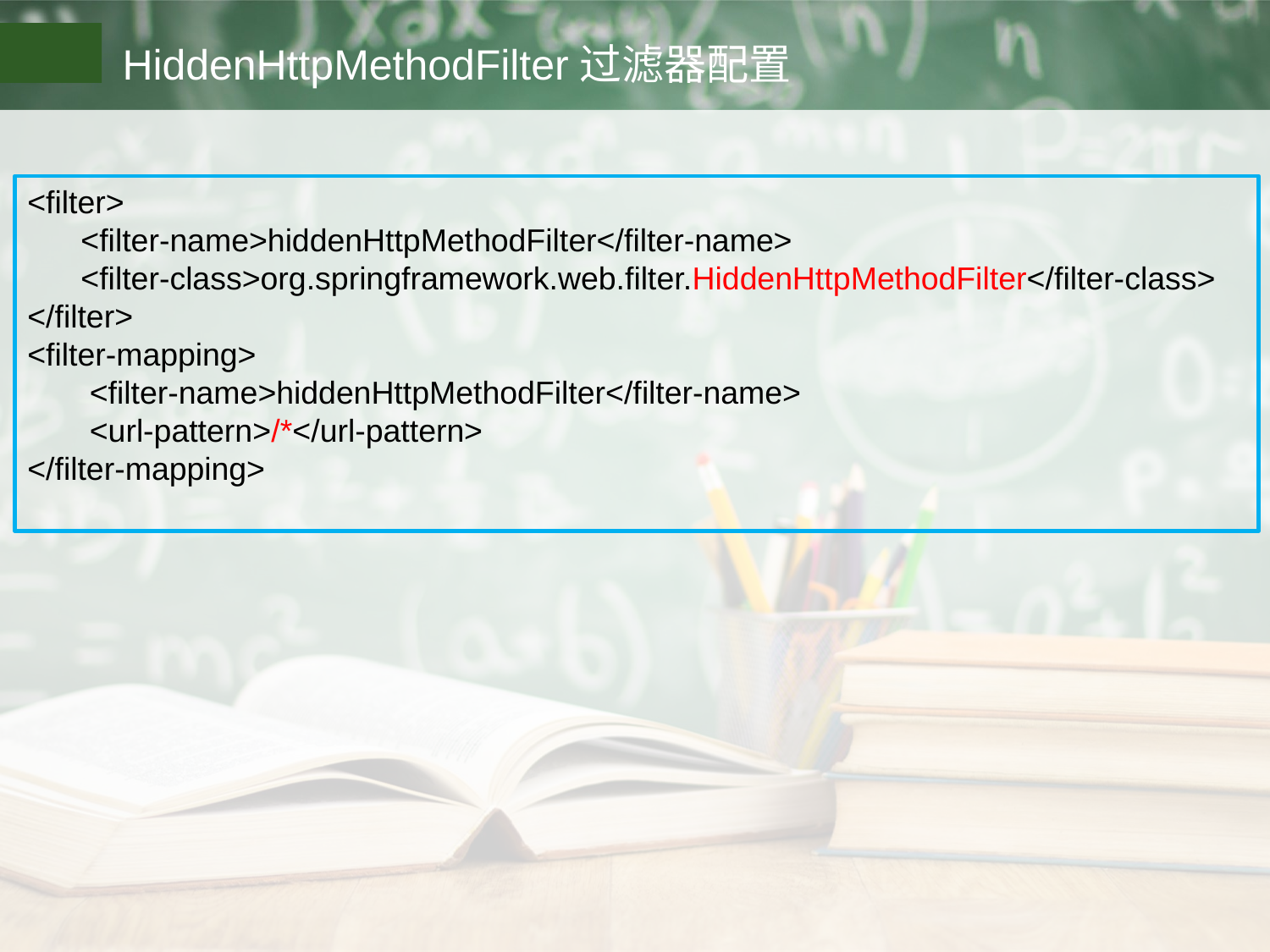

# HiddenHttpMethodFilter过滤器配置
<filter>
      <filter-name>hiddenHttpMethodFilter</filter-name>
      <filter-class>org.springframework.web.filter.HiddenHttpMethodFilter</filter-class>
</filter>
<filter-mapping>
       <filter-name>hiddenHttpMethodFilter</filter-name>
       <url-pattern>/*</url-pattern>
</filter-mapping>